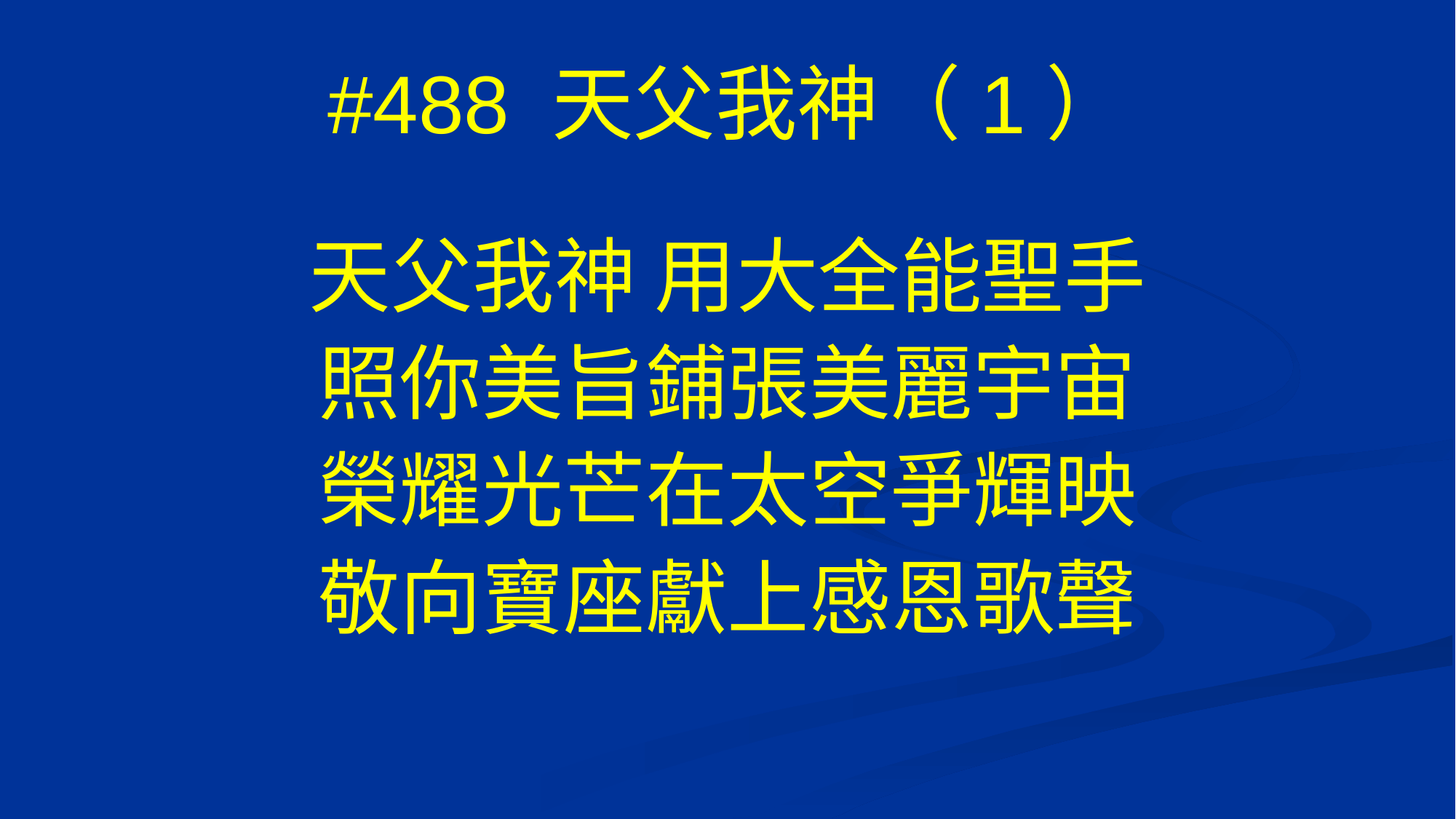

# #488 天父我神（1）
天父我神 用大全能聖手
照你美旨鋪張美麗宇宙
榮耀光芒在太空爭輝映
敬向寶座獻上感恩歌聲